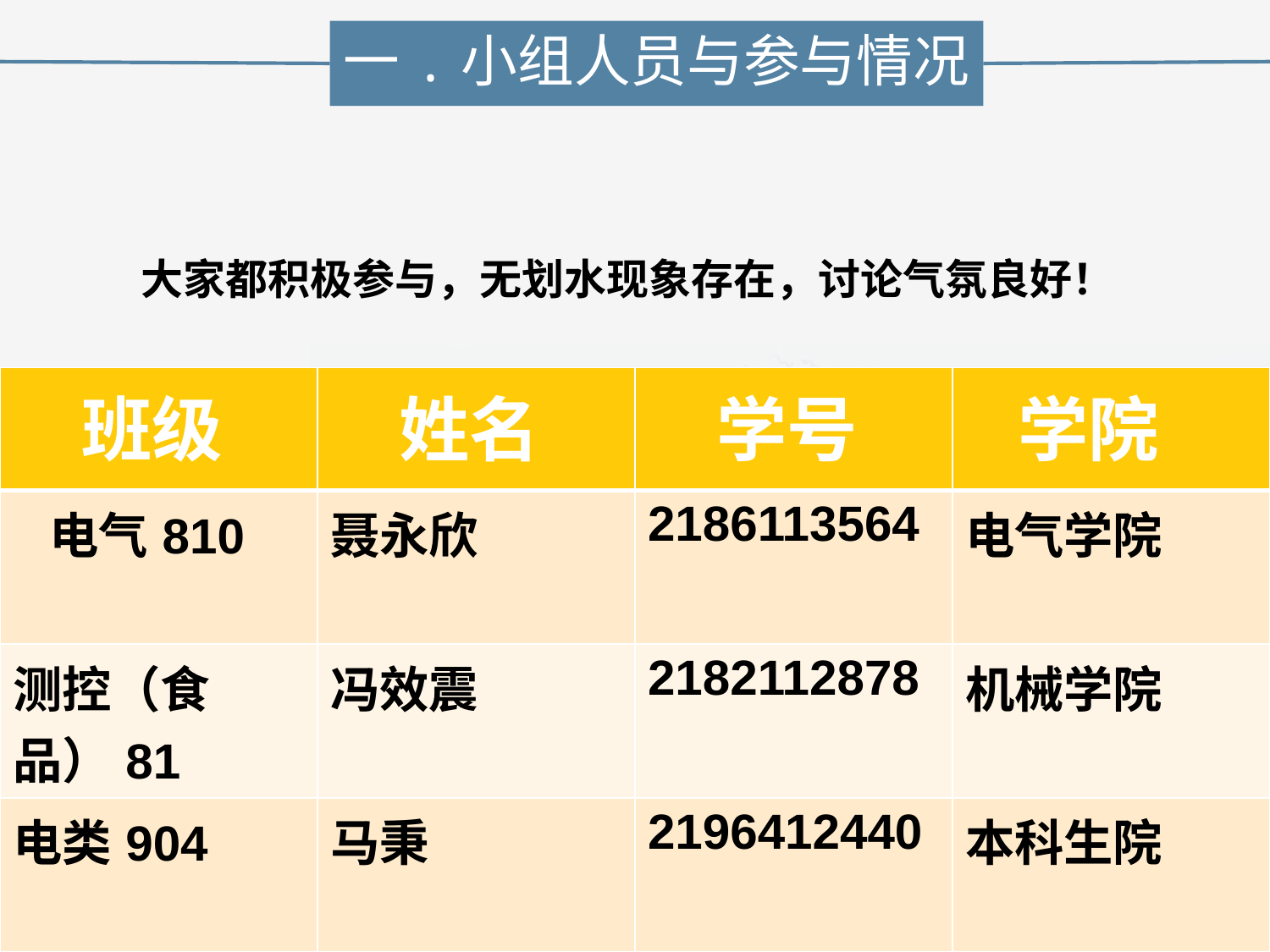

一.小组人员与参与情况
大家都积极参与，无划水现象存在，讨论气氛良好！
| 班级 | 姓名 | 学号 | 学院 |
| --- | --- | --- | --- |
| 电气810 | 聂永欣 | 2186113564 | 电气学院 |
| 测控（食品）81 | 冯效震 | 2182112878 | 机械学院 |
| 电类904 | 马秉 | 2196412440 | 本科生院 |